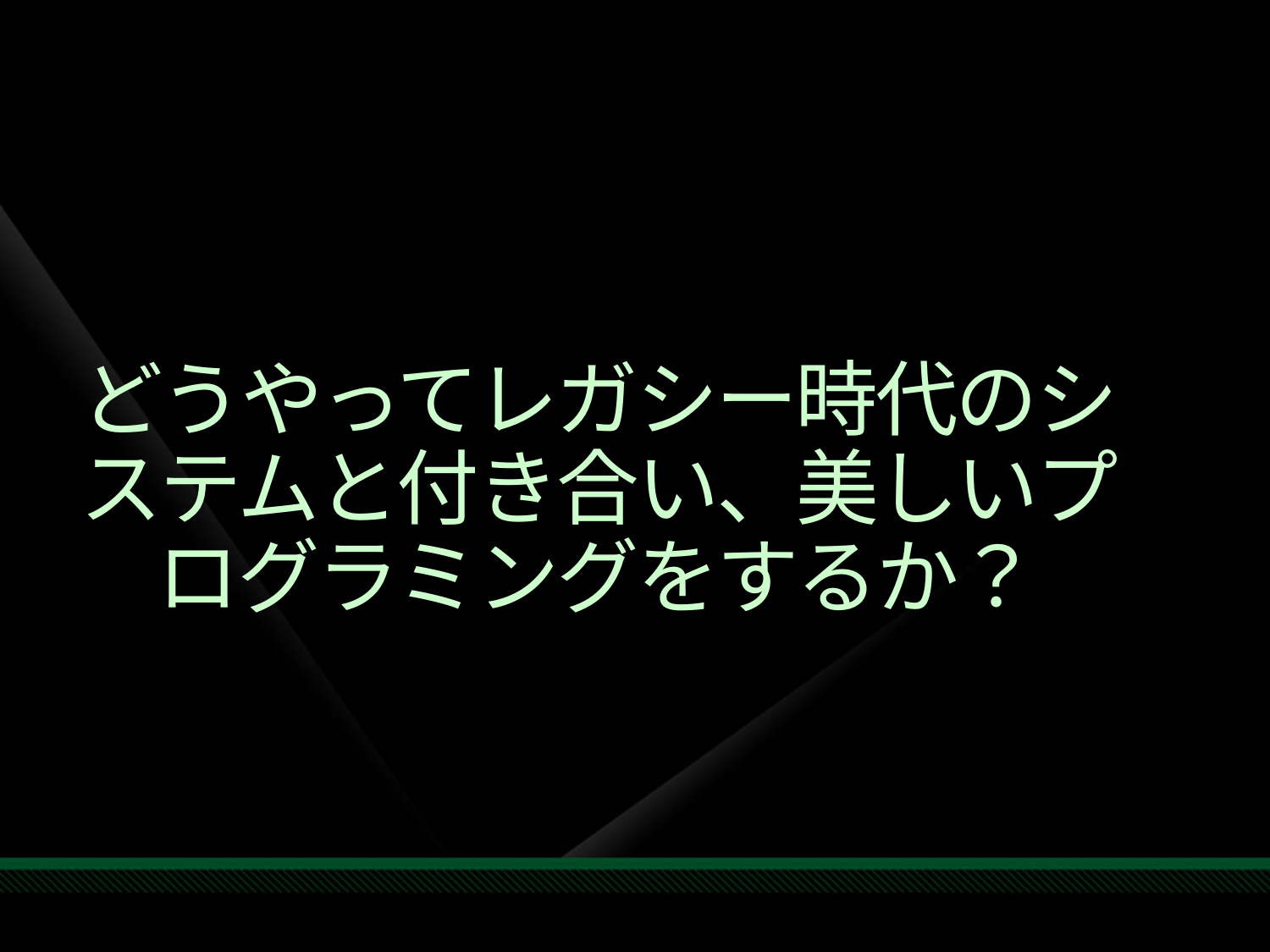

# どうやってレガシー時代のシステムと付き合い、美しいプログラミングをするか？